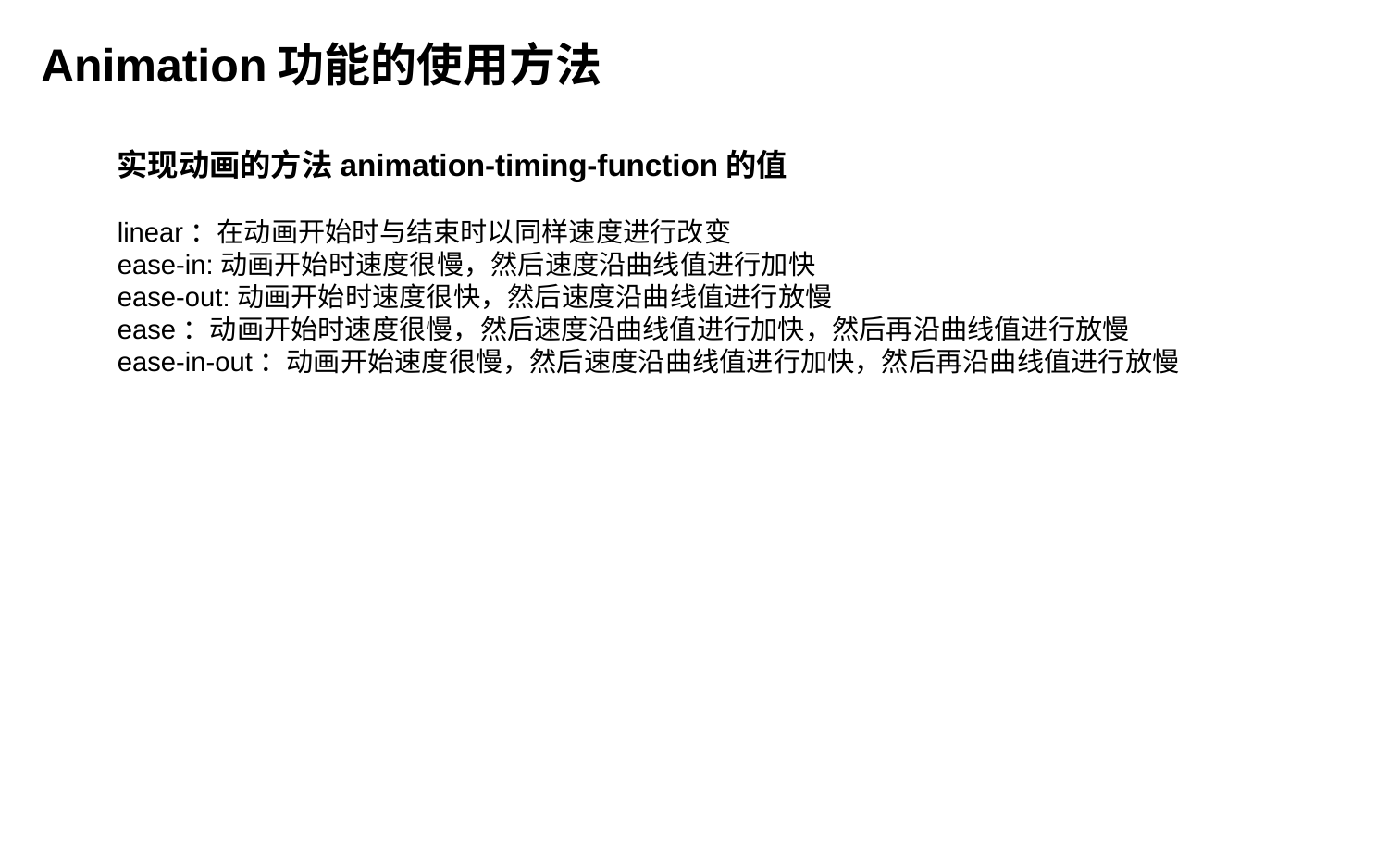

Animation功能的使用方法
实现动画的方法animation-timing-function的值

linear：在动画开始时与结束时以同样速度进行改变
ease-in:动画开始时速度很慢，然后速度沿曲线值进行加快
ease-out:动画开始时速度很快，然后速度沿曲线值进行放慢
ease：动画开始时速度很慢，然后速度沿曲线值进行加快，然后再沿曲线值进行放慢
ease-in-out：动画开始速度很慢，然后速度沿曲线值进行加快，然后再沿曲线值进行放慢